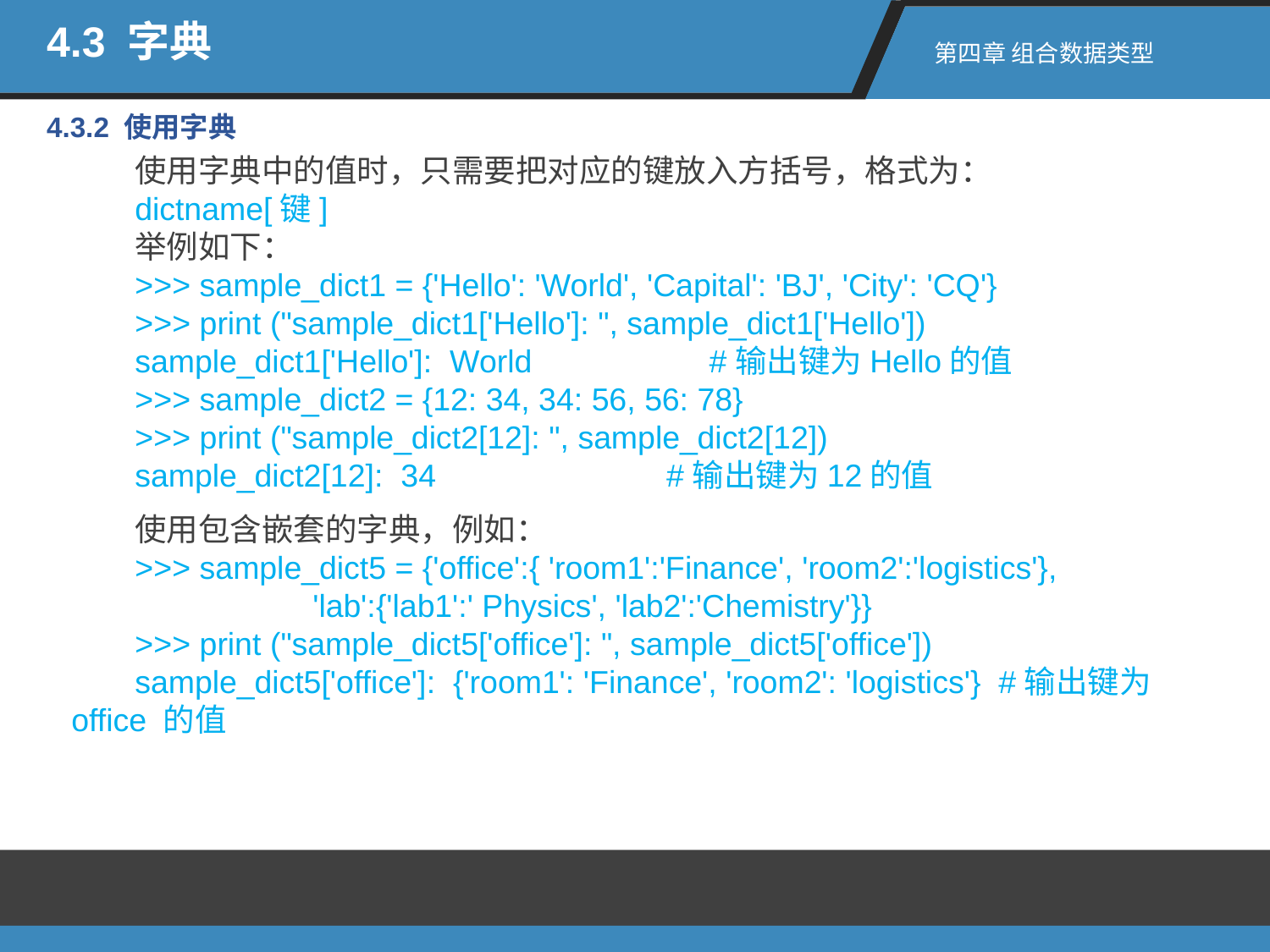

4.3 字典
第四章 组合数据类型
4.3.2 使用字典
使用字典中的值时，只需要把对应的键放入方括号，格式为：
dictname[键]
举例如下：
>>> sample_dict1 = {'Hello': 'World', 'Capital': 'BJ', 'City': 'CQ'}
>>> print ("sample_dict1['Hello']: ", sample_dict1['Hello'])
sample_dict1['Hello']:  World                    #输出键为Hello的值
>>> sample_dict2 = {12: 34, 34: 56, 56: 78}
>>> print ("sample_dict2[12]: ", sample_dict2[12])
sample_dict2[12]:  34                          #输出键为12的值
使用包含嵌套的字典，例如：
>>> sample_dict5 = {'office':{ 'room1':'Finance', 'room2':'logistics'},
                    'lab':{'lab1':' Physics', 'lab2':'Chemistry'}}
>>> print ("sample_dict5['office']: ", sample_dict5['office'])
sample_dict5['office']:  {'room1': 'Finance', 'room2': 'logistics'}  #输出键为office 的值